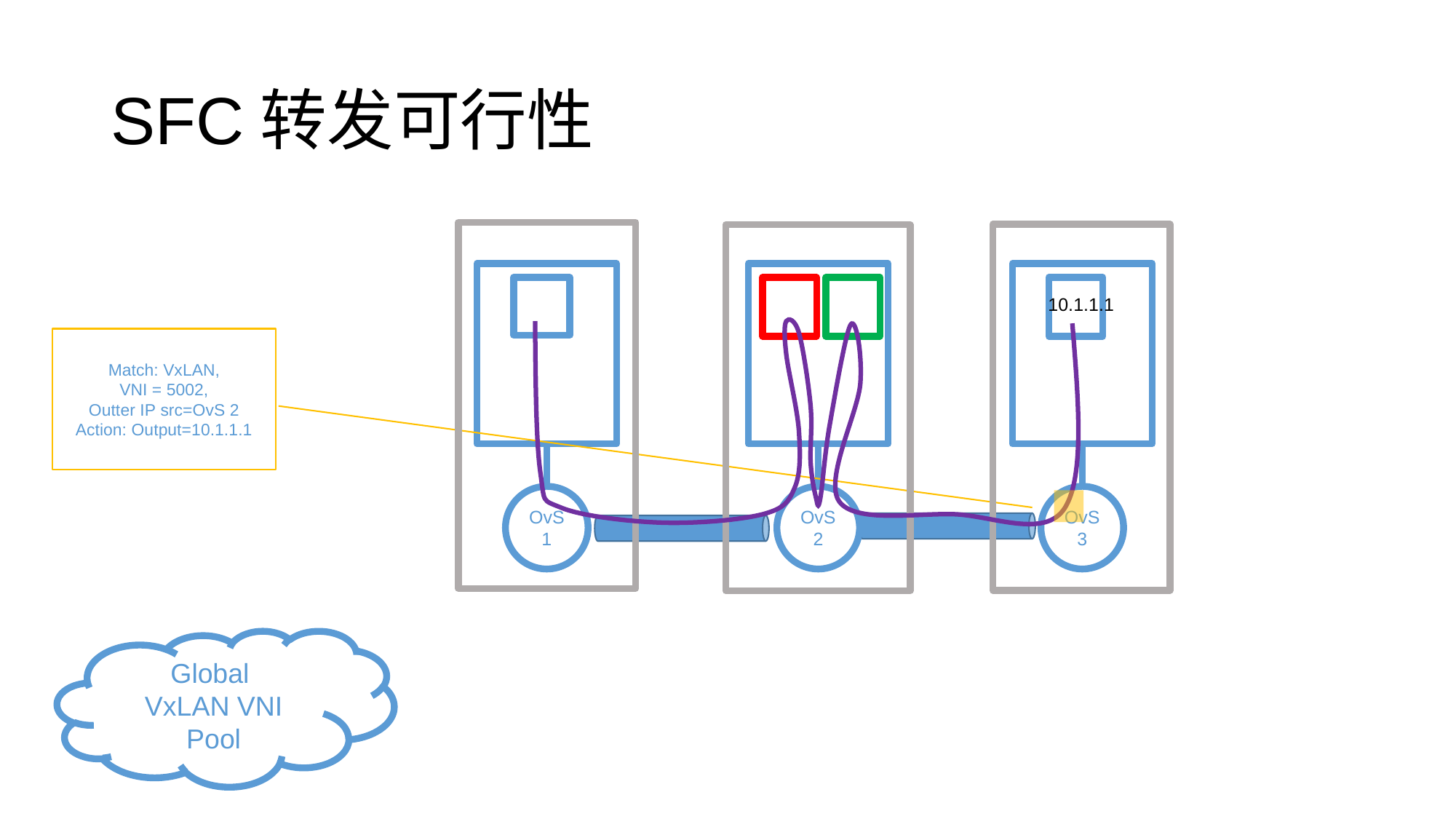

# SFC转发可行性

10.1.1.1

Match: VxLAN,
VNI = 5002,
Outter IP src=OvS 2
Action: Output=10.1.1.1

OvS1
OvS3
OvS2

Global
VxLAN VNI Pool